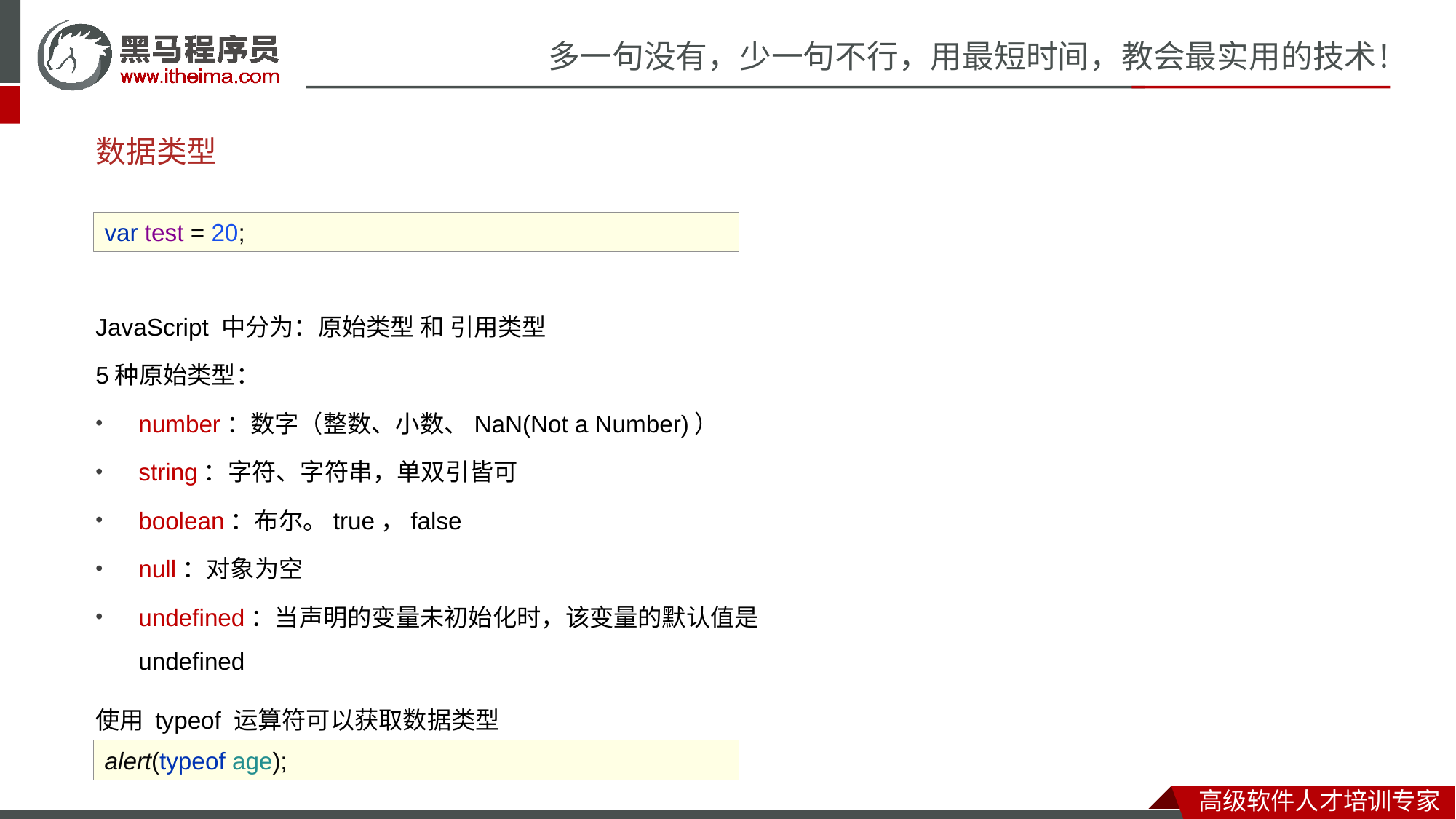

# 数据类型
var test = 20;
JavaScript 中分为：原始类型 和 引用类型
5种原始类型：
number：数字（整数、小数、NaN(Not a Number)）
string：字符、字符串，单双引皆可
boolean：布尔。true，false
null：对象为空
undefined：当声明的变量未初始化时，该变量的默认值是 undefined
使用 typeof 运算符可以获取数据类型
alert(typeof age);